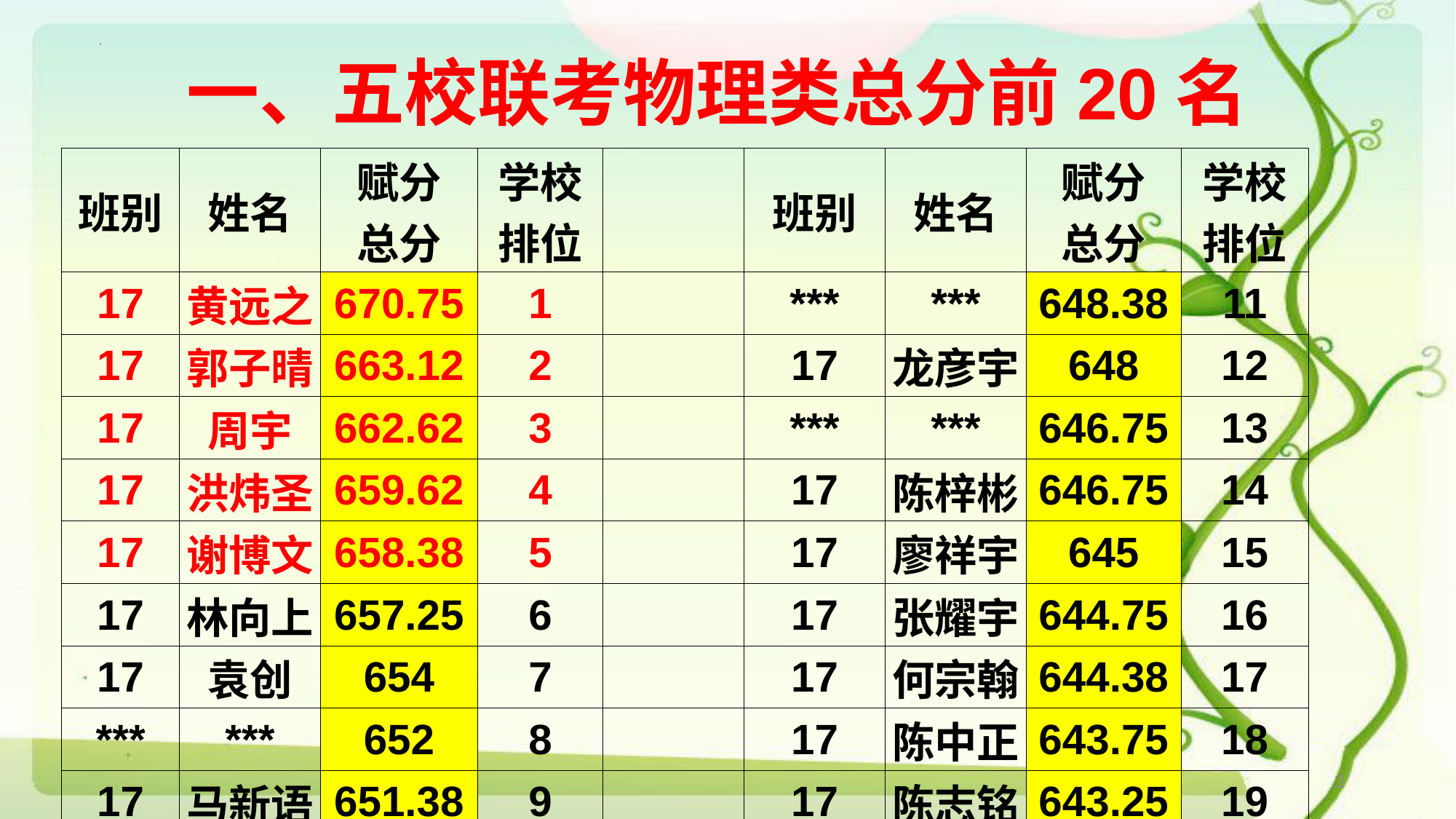

# 一、五校联考物理类总分前20名
| 班别 | 姓名 | 赋分 总分 | 学校 排位 |  | 班别 | 姓名 | 赋分 总分 | 学校 排位 |
| --- | --- | --- | --- | --- | --- | --- | --- | --- |
| 17 | 黄远之 | 670.75 | 1 |  | \*\*\* | \*\*\* | 648.38 | 11 |
| 17 | 郭子晴 | 663.12 | 2 |  | 17 | 龙彦宇 | 648 | 12 |
| 17 | 周宇 | 662.62 | 3 |  | \*\*\* | \*\*\* | 646.75 | 13 |
| 17 | 洪炜圣 | 659.62 | 4 |  | 17 | 陈梓彬 | 646.75 | 14 |
| 17 | 谢博文 | 658.38 | 5 |  | 17 | 廖祥宇 | 645 | 15 |
| 17 | 林向上 | 657.25 | 6 |  | 17 | 张耀宇 | 644.75 | 16 |
| 17 | 袁创 | 654 | 7 |  | 17 | 何宗翰 | 644.38 | 17 |
| \*\*\* | \*\*\* | 652 | 8 |  | 17 | 陈中正 | 643.75 | 18 |
| 17 | 马新语 | 651.38 | 9 |  | 17 | 陈志铭 | 643.25 | 19 |
| 17 | 吴盈乐 | 650.75 | 10 |  | 17 | 陈林鹏 | 642.38 | 20 |
2